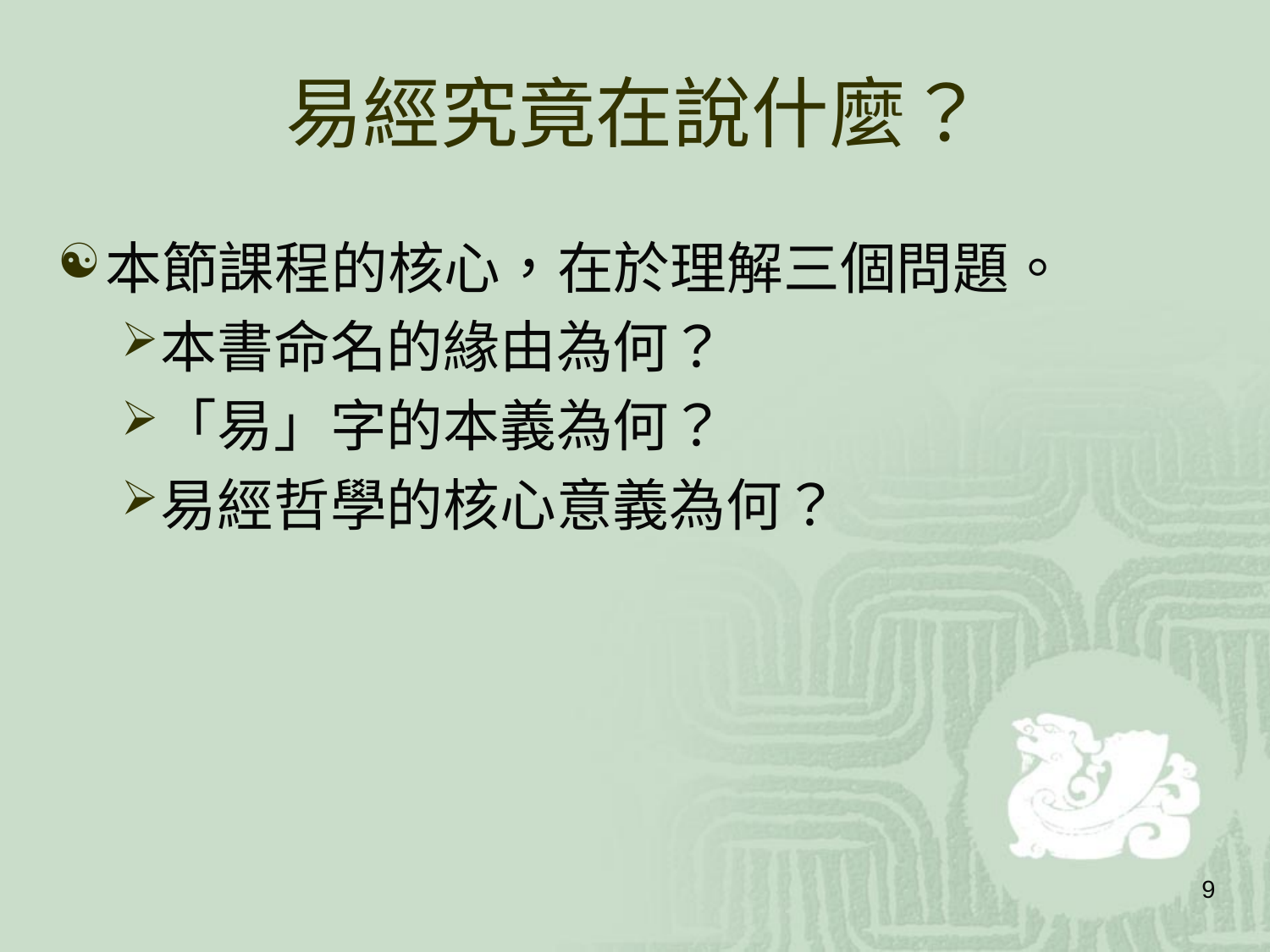

# 易經究竟在說什麼？
本節課程的核心，在於理解三個問題。
本書命名的緣由為何？
「易」字的本義為何？
易經哲學的核心意義為何？
9